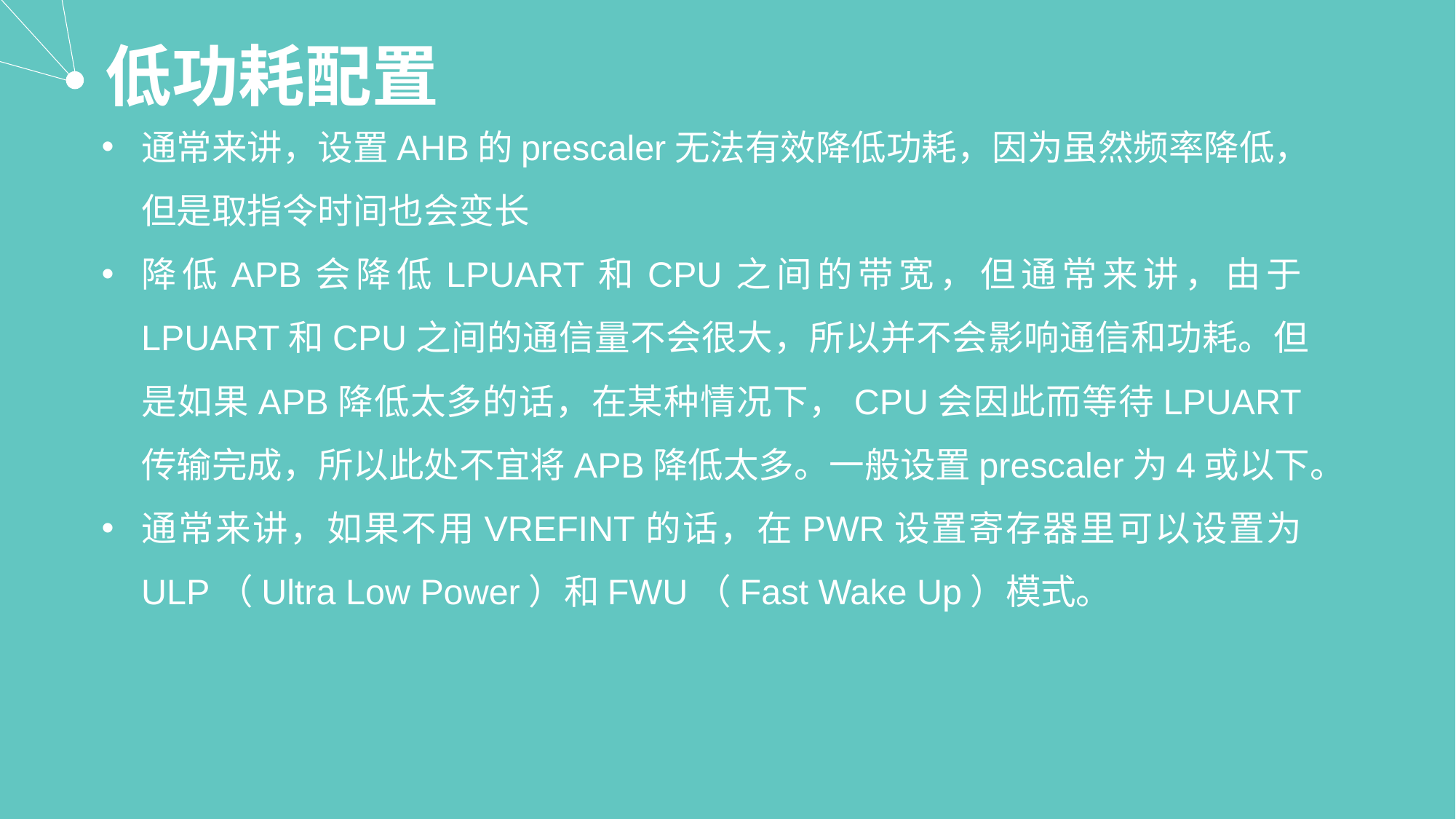

# 低功耗配置

通常来讲，设置AHB的prescaler无法有效降低功耗，因为虽然频率降低，但是取指令时间也会变长
降低APB会降低LPUART和CPU之间的带宽，但通常来讲，由于LPUART和CPU之间的通信量不会很大，所以并不会影响通信和功耗。但是如果APB降低太多的话，在某种情况下，CPU会因此而等待LPUART传输完成，所以此处不宜将APB降低太多。一般设置prescaler为4或以下。
通常来讲，如果不用VREFINT的话，在PWR设置寄存器里可以设置为ULP（Ultra Low Power）和FWU（Fast Wake Up）模式。